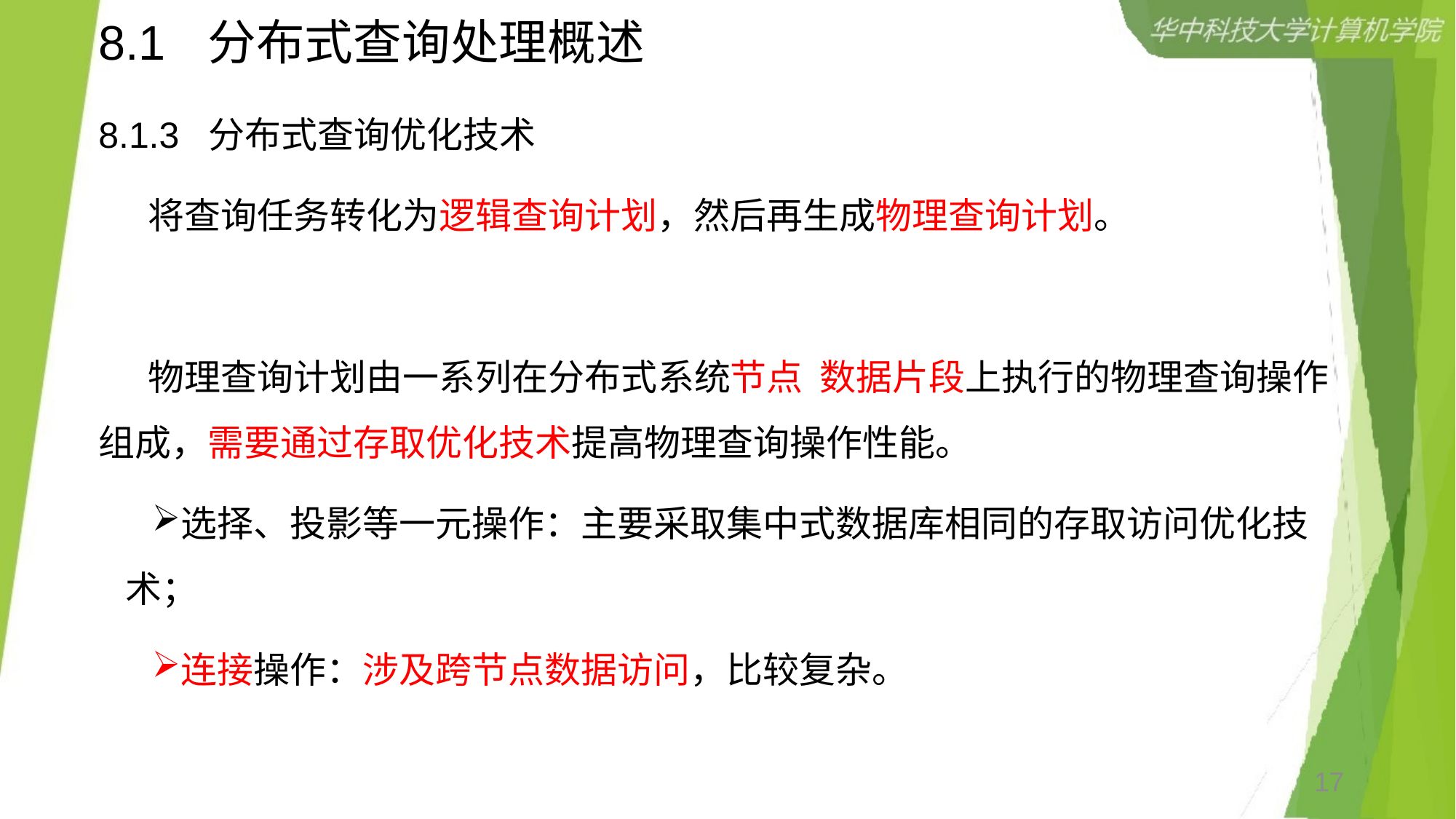

# 8.1	分布式查询处理概述
8.1.3  分布式查询优化技术
     将查询任务转化为逻辑查询计划，然后再生成物理查询计划。

     物理查询计划由一系列在分布式系统节点  数据片段上执行的物理查询操作组成，需要通过存取优化技术提高物理查询操作性能。
选择、投影等一元操作：主要采取集中式数据库相同的存取访问优化技术；
连接操作：涉及跨节点数据访问，比较复杂。
17